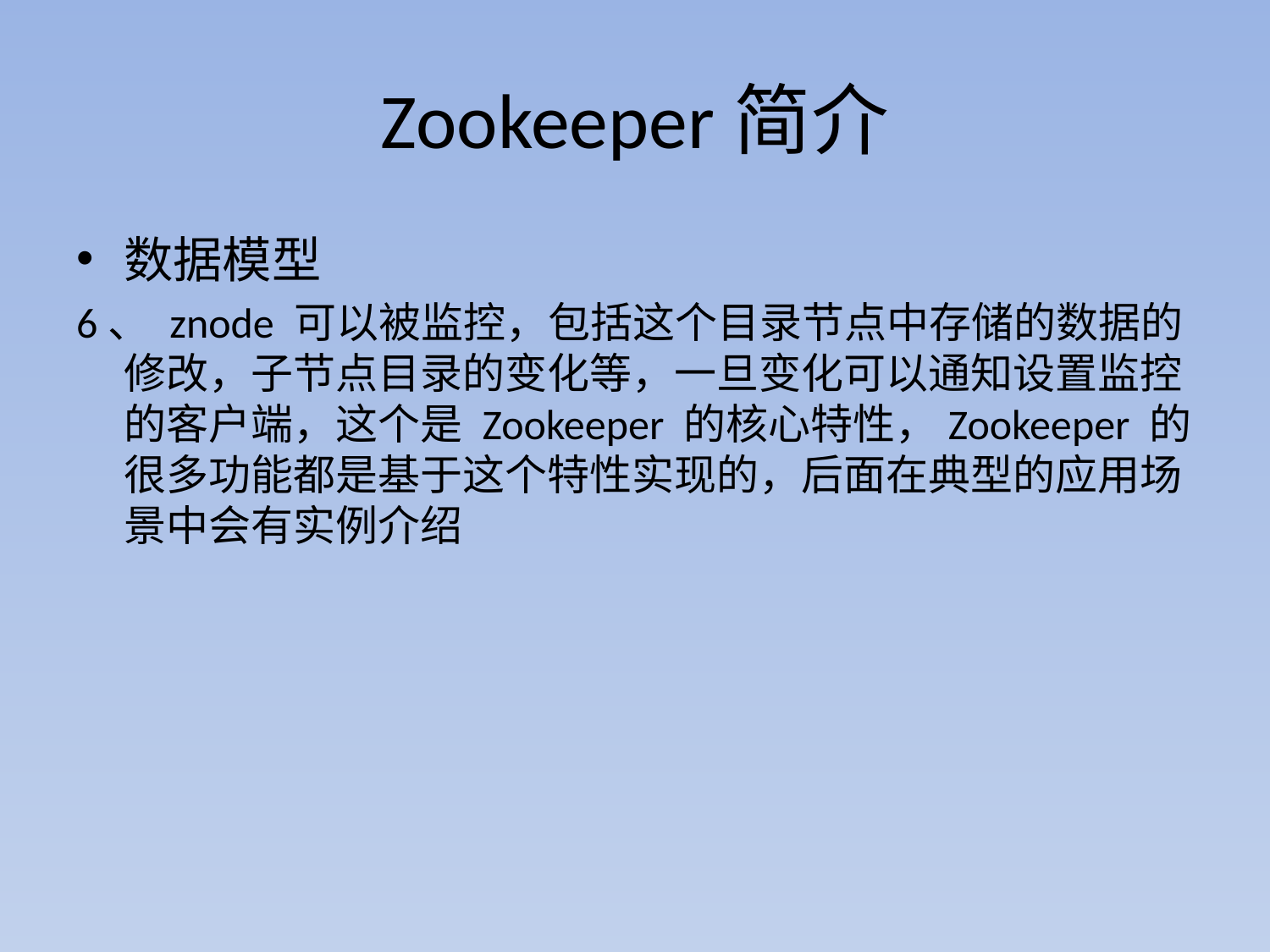

# Zookeeper简介
数据模型
6、 znode 可以被监控，包括这个目录节点中存储的数据的修改，子节点目录的变化等，一旦变化可以通知设置监控的客户端，这个是 Zookeeper 的核心特性，Zookeeper 的很多功能都是基于这个特性实现的，后面在典型的应用场景中会有实例介绍